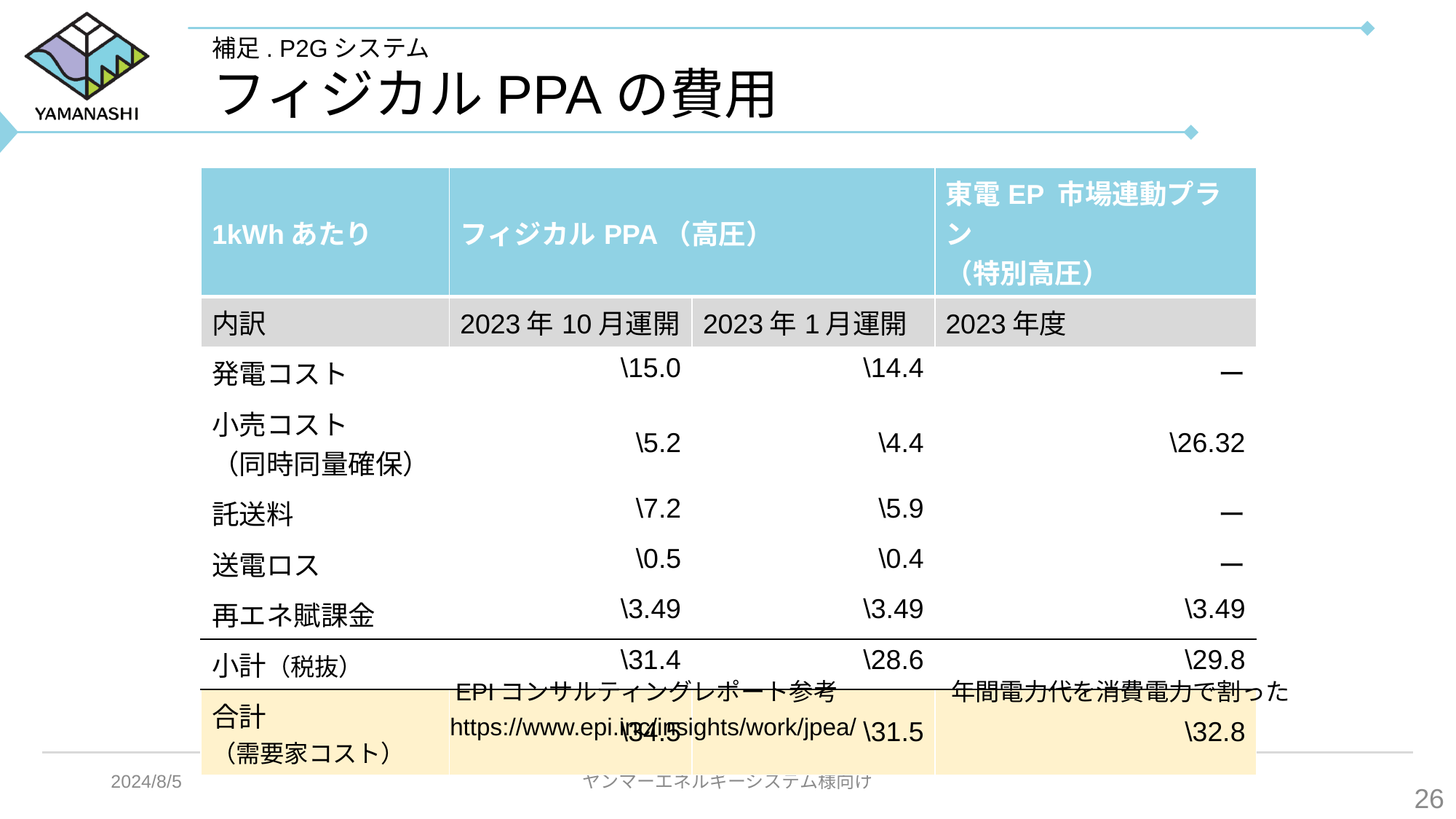

補足. P2Gシステム
# フィジカルPPAの費用
| 1kWhあたり | フィジカルPPA（高圧） |  | 東電EP 市場連動プラン （特別高圧） |
| --- | --- | --- | --- |
| 内訳 | 2023年10月運開 | 2023年1月運開 | 2023年度 |
| 発電コスト | \15.0 | \14.4 | ー |
| 小売コスト （同時同量確保） | \5.2 | \4.4 | \26.32 |
| 託送料 | \7.2 | \5.9 | ー |
| 送電ロス | \0.5 | \0.4 | ー |
| 再エネ賦課金 | \3.49 | \3.49 | \3.49 |
| 小計（税抜） | \31.4 | \28.6 | \29.8 |
| 合計 （需要家コスト） | \34.5 | \31.5 | \32.8 |
EPIコンサルティングレポート参考
年間電力代を消費電力で割った
https://www.epi.inc/insights/work/jpea/
2024/8/5
ヤンマーエネルギーシステム様向け
26